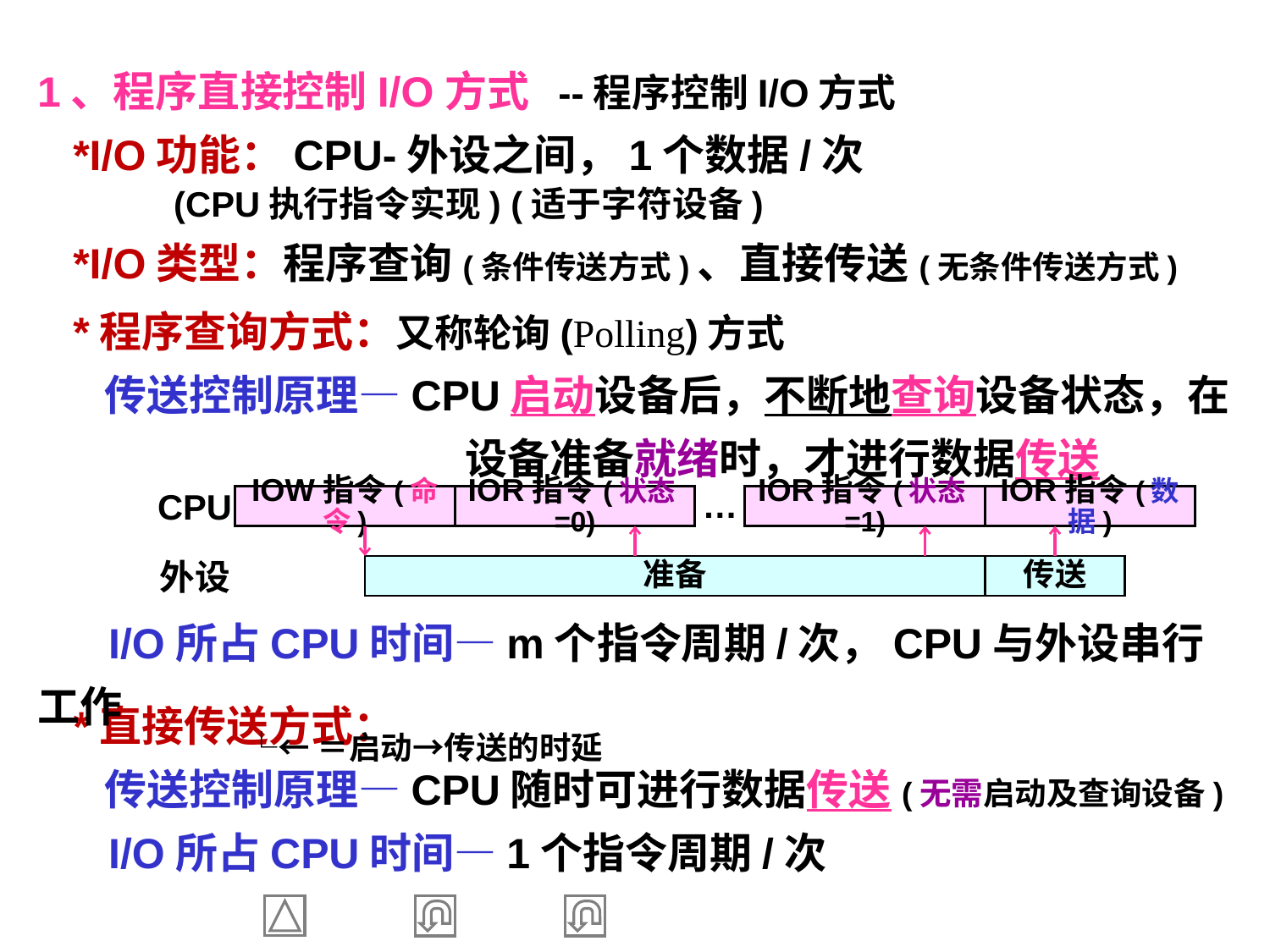

1、程序直接控制I/O方式  --程序控制I/O方式
   *I/O功能：CPU-外设之间，1个数据/次
              (CPU执行指令实现) (适于字符设备)
   *I/O类型：程序查询(条件传送方式)、直接传送(无条件传送方式)
   *程序查询方式：又称轮询(Polling)方式
      传送控制原理—CPU启动设备后，不断地查询设备状态，在设备准备就绪时，才进行数据传送
CPU
IOR指令(状态=0)
…
IOR指令(状态=1)
IOR指令(数据)
IOW指令(命令)
外设
准备
传送
      I/O所占CPU时间—m个指令周期/次，CPU与外设串行工作
                             └←＝启动→传送的时延
   *直接传送方式：
      传送控制原理—CPU随时可进行数据传送(无需启动及查询设备)
      I/O所占CPU时间—1个指令周期/次

12